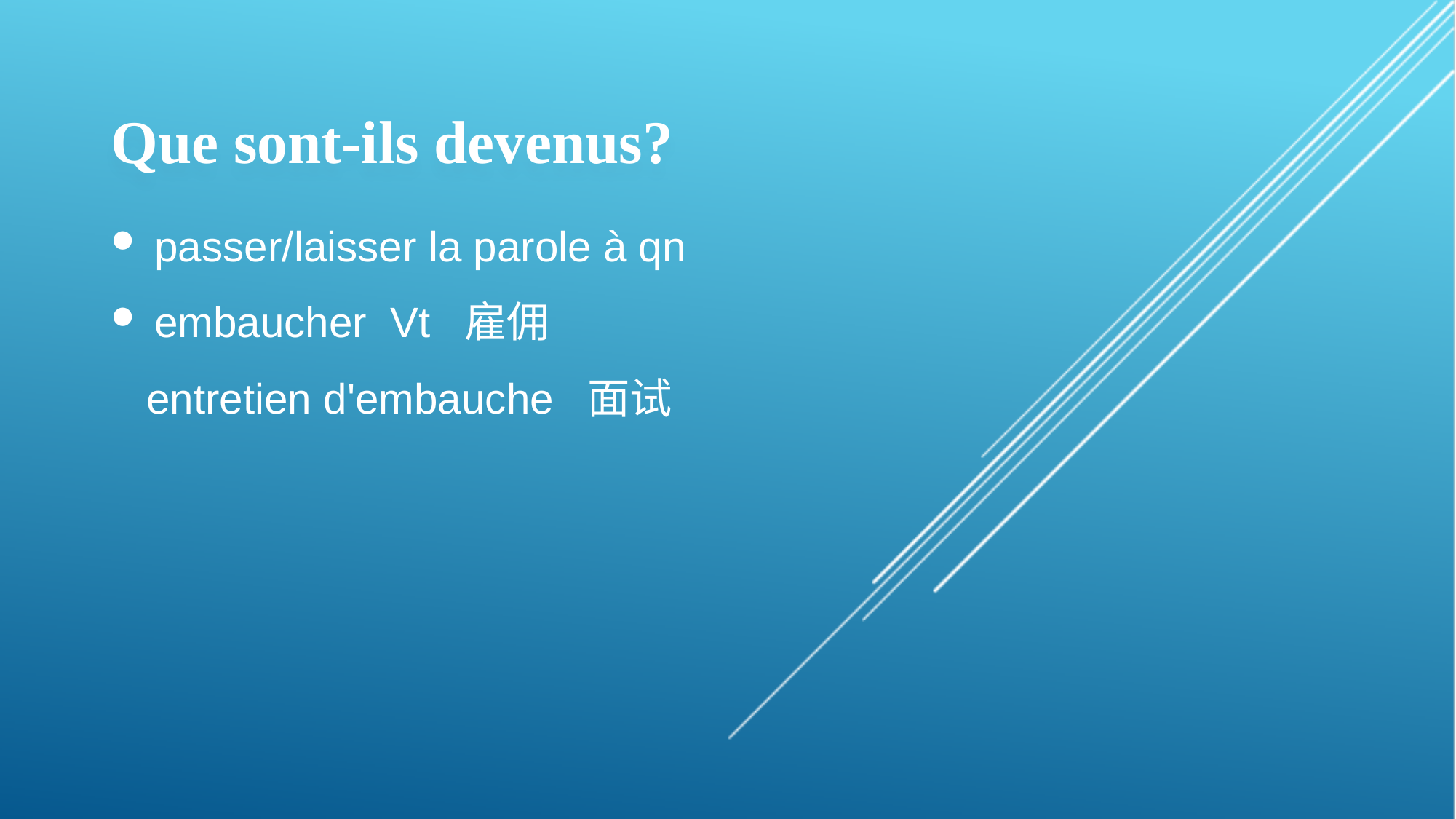

# Que sont-ils devenus?
 passer/laisser la parole à qn
 embaucher  Vt  雇佣
   entretien d'embauche  面试